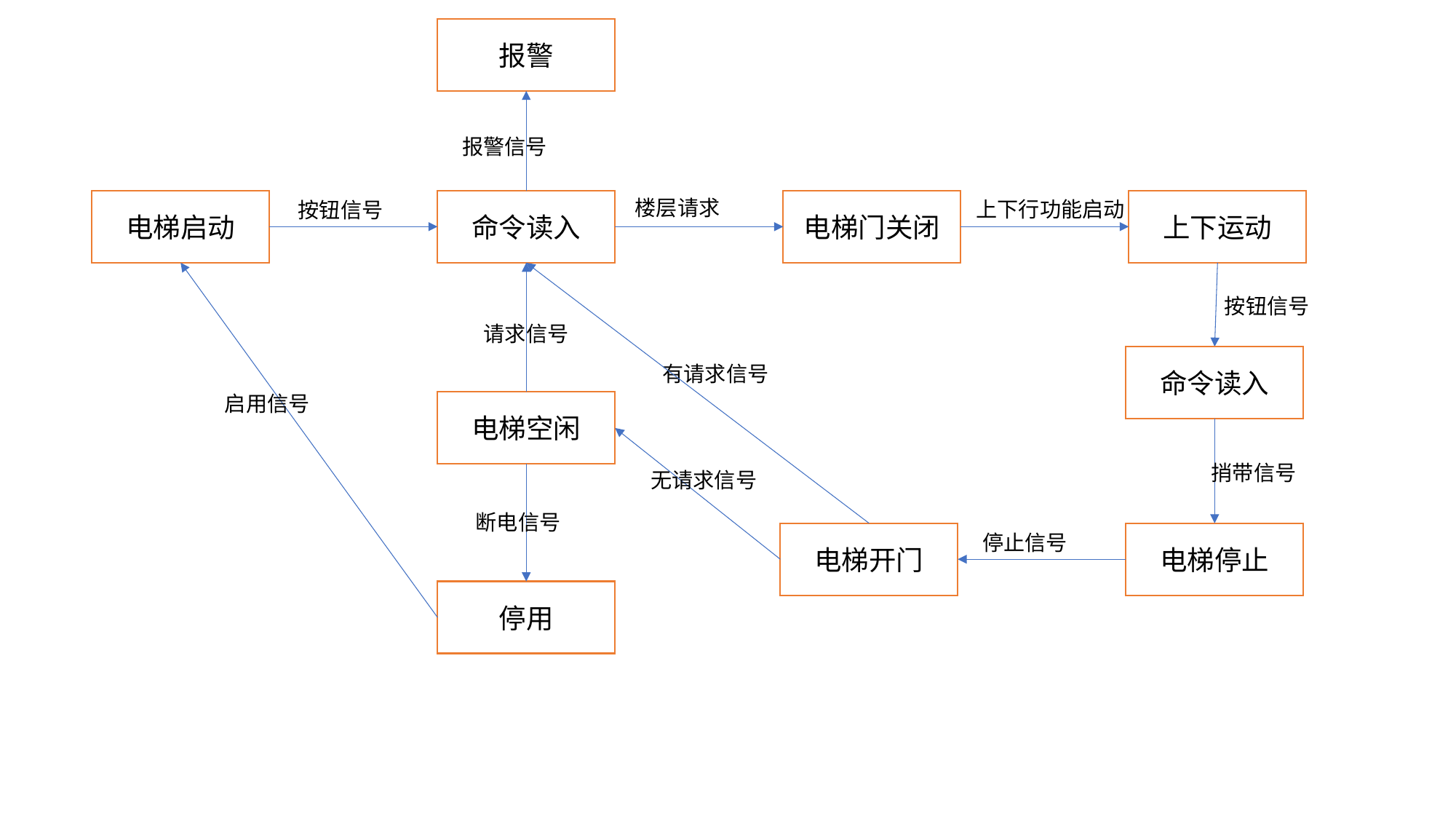

报警
报警信号
楼层请求
电梯启动
命令读入
电梯门关闭
上下运动
上下行功能启动
按钮信号
按钮信号
请求信号
命令读入
有请求信号
启用信号
电梯空闲
捎带信号
无请求信号
断电信号
电梯开门
电梯停止
停止信号
停用